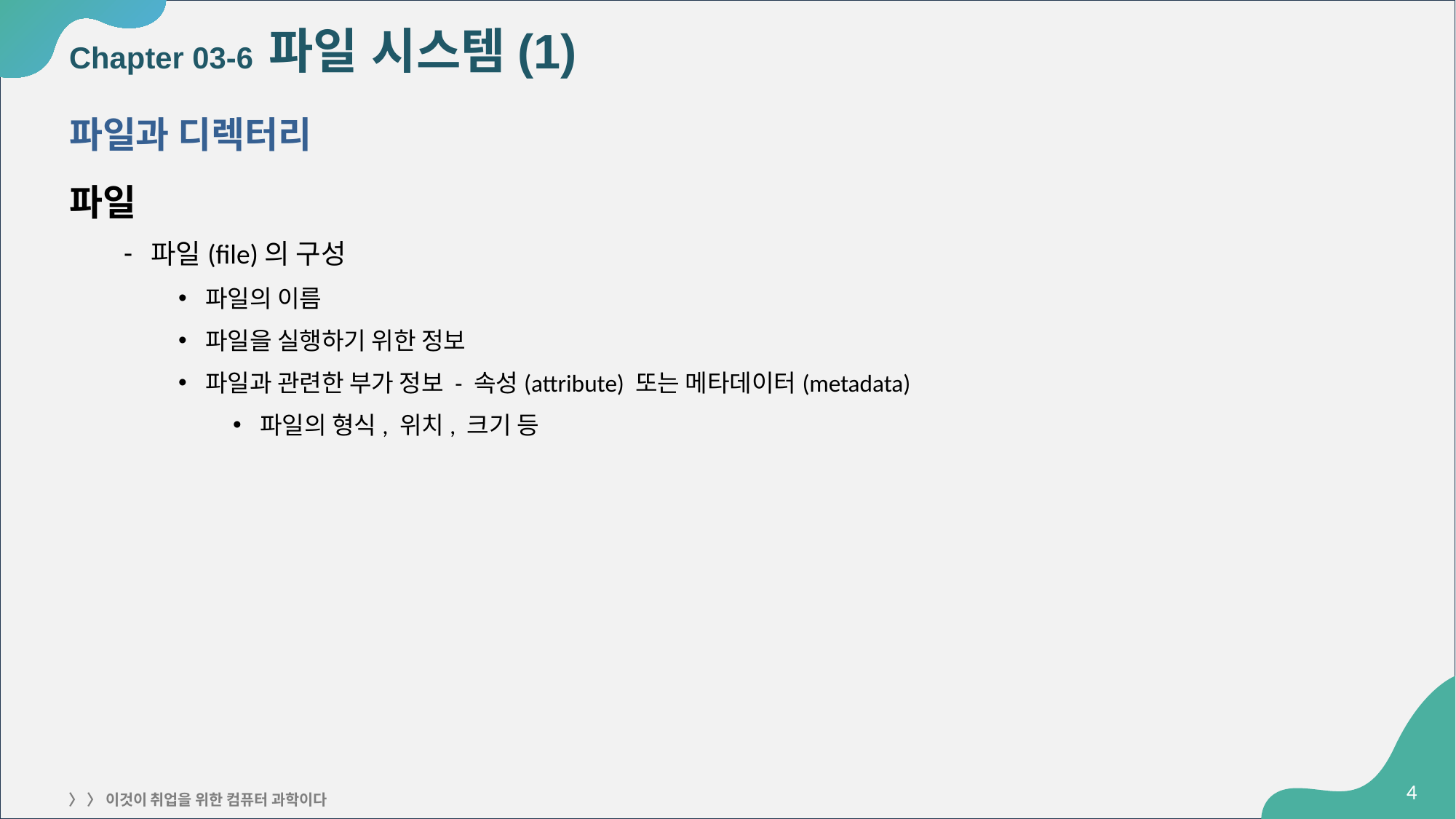

# Chapter 03-6 파일 시스템(1)
파일과 디렉터리
파일
파일(file)의 구성
파일의 이름
파일을 실행하기 위한 정보
파일과 관련한 부가 정보 - 속성(attribute) 또는 메타데이터(metadata)
파일의 형식, 위치, 크기 등
4
〉 〉 이것이 취업을 위한 컴퓨터 과학이다